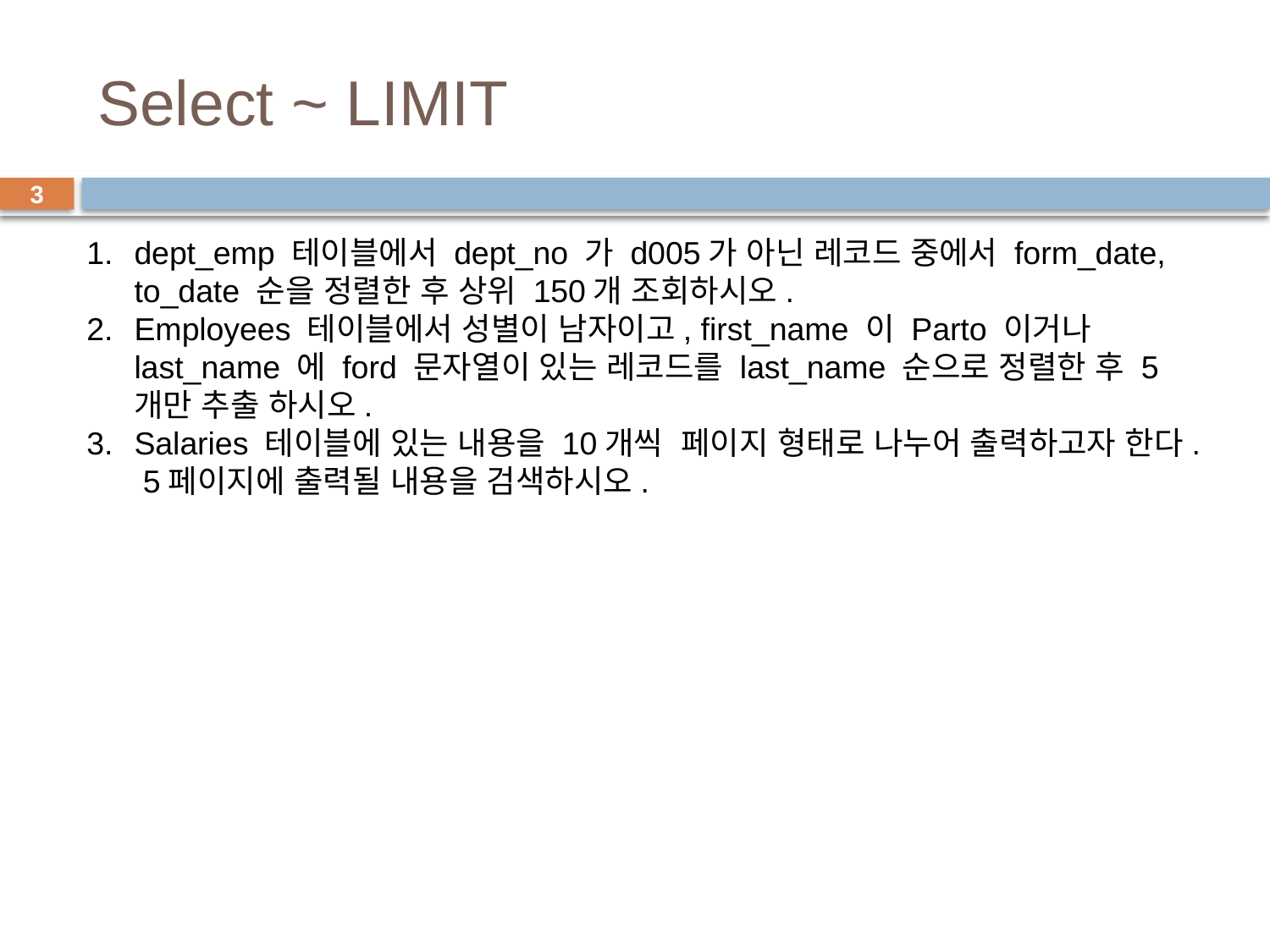

# Select ~ LIMIT
3
dept_emp 테이블에서 dept_no 가 d005가 아닌 레코드 중에서 form_date, to_date 순을 정렬한 후 상위 150개 조회하시오.
Employees 테이블에서 성별이 남자이고, first_name 이 Parto 이거나 last_name 에 ford 문자열이 있는 레코드를 last_name 순으로 정렬한 후 5 개만 추출 하시오.
Salaries 테이블에 있는 내용을 10개씩  페이지 형태로 나누어 출력하고자 한다.  5페이지에 출력될 내용을 검색하시오.